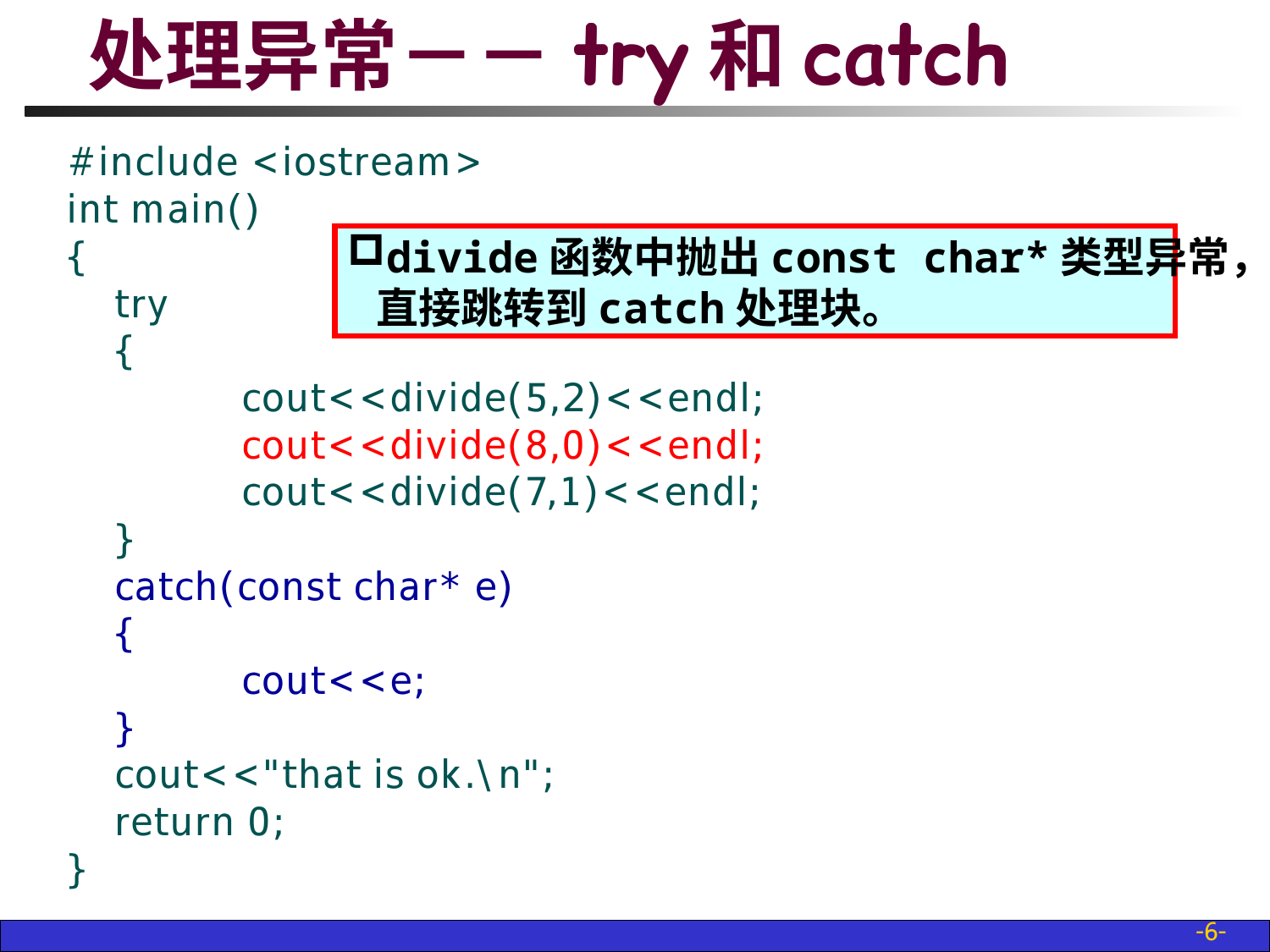

# 处理异常－－try和catch
#include <iostream>
int main()
{
	try
	{
		cout<<divide(5,2)<<endl;
		cout<<divide(8,0)<<endl;
		cout<<divide(7,1)<<endl;
	}
	catch(const char* e)
	{
		cout<<e;
	}
	cout<<"that is ok.\n";
	return 0;
}
divide函数中抛出const char*类型异常，
  直接跳转到catch处理块。
-6-